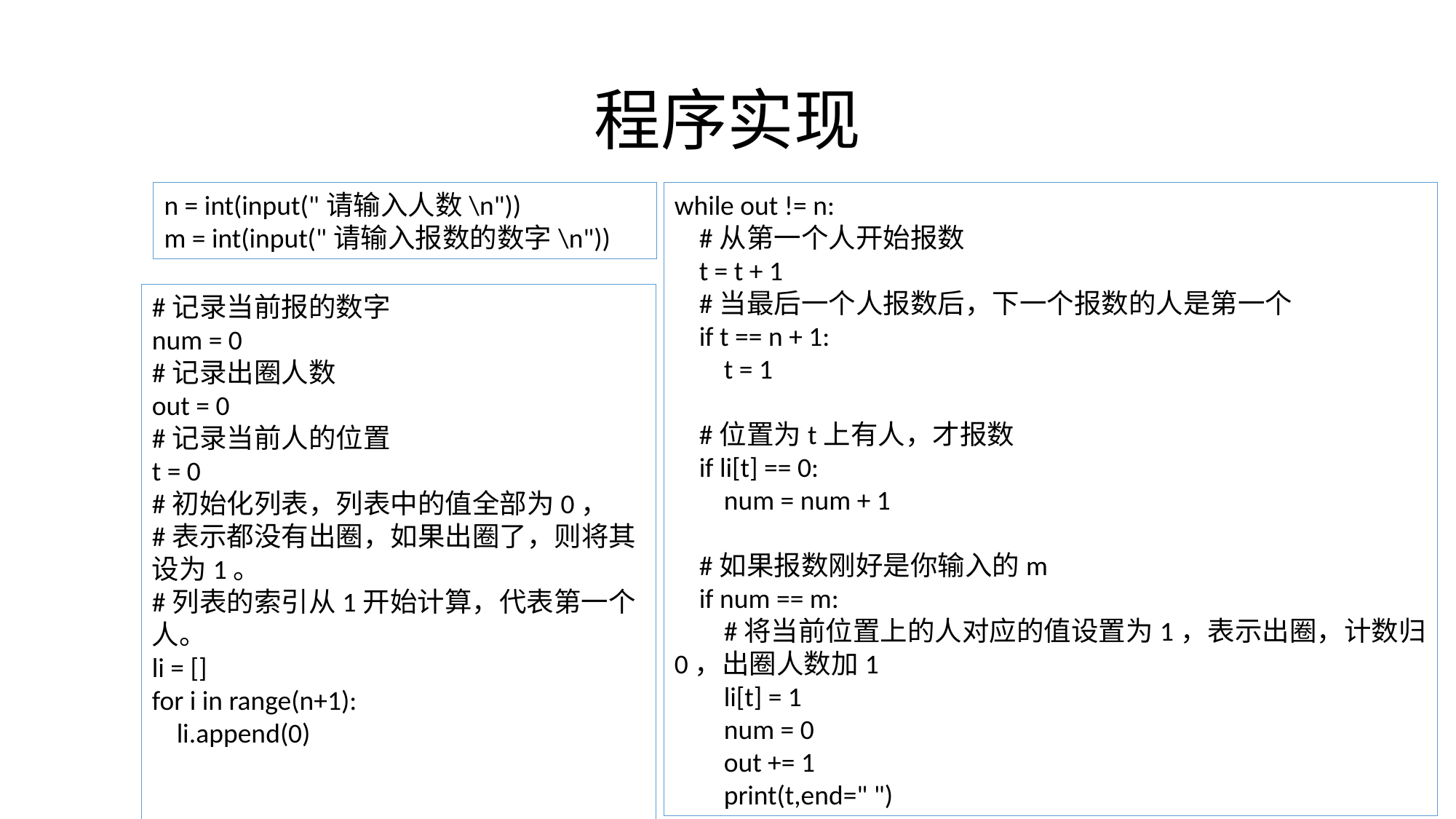

# 程序实现
n = int(input("请输入人数\n"))
m = int(input("请输入报数的数字\n"))
while out != n:
    #从第一个人开始报数
    t = t + 1
    #当最后一个人报数后，下一个报数的人是第一个
    if t == n + 1:
        t = 1

    #位置为t上有人，才报数
    if li[t] == 0:
        num = num + 1

    #如果报数刚好是你输入的m
    if num == m:
        #将当前位置上的人对应的值设置为1，表示出圈，计数归0，出圈人数加1
        li[t] = 1
        num = 0
        out += 1
        print(t,end=" ")
#记录当前报的数字
num = 0
#记录出圈人数
out = 0
#记录当前人的位置
t = 0
#初始化列表，列表中的值全部为0，
#表示都没有出圈，如果出圈了，则将其设为1。
#列表的索引从1开始计算，代表第一个人。
li = []
for i in range(n+1):
    li.append(0)